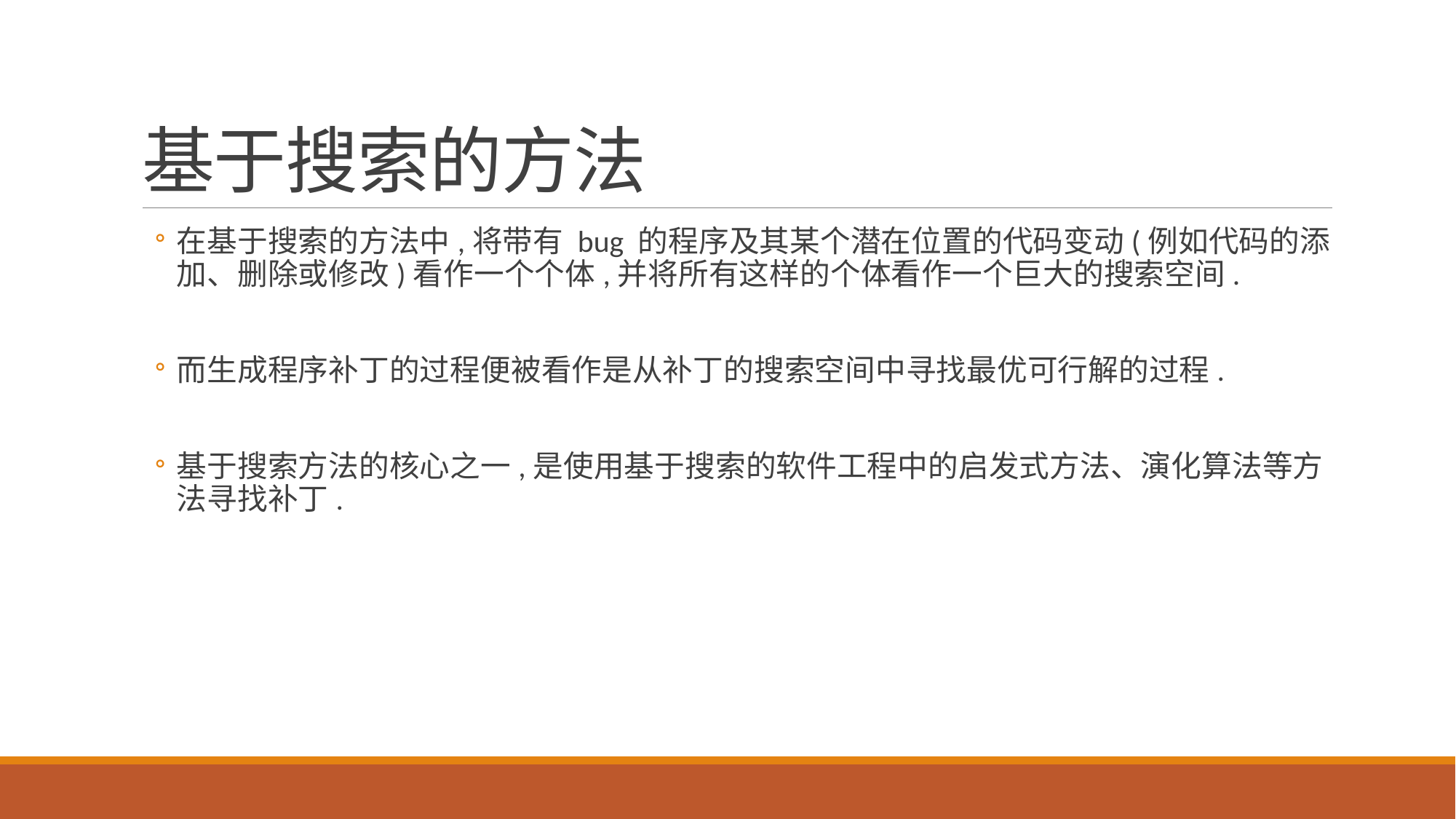

# 基于搜索的方法
在基于搜索的方法中,将带有 bug 的程序及其某个潜在位置的代码变动(例如代码的添加、删除或修改)看作一个个体,并将所有这样的个体看作一个巨大的搜索空间.

而生成程序补丁的过程便被看作是从补丁的搜索空间中寻找最优可行解的过程.

基于搜索方法的核心之一,是使用基于搜索的软件工程中的启发式方法、演化算法等方法寻找补丁.